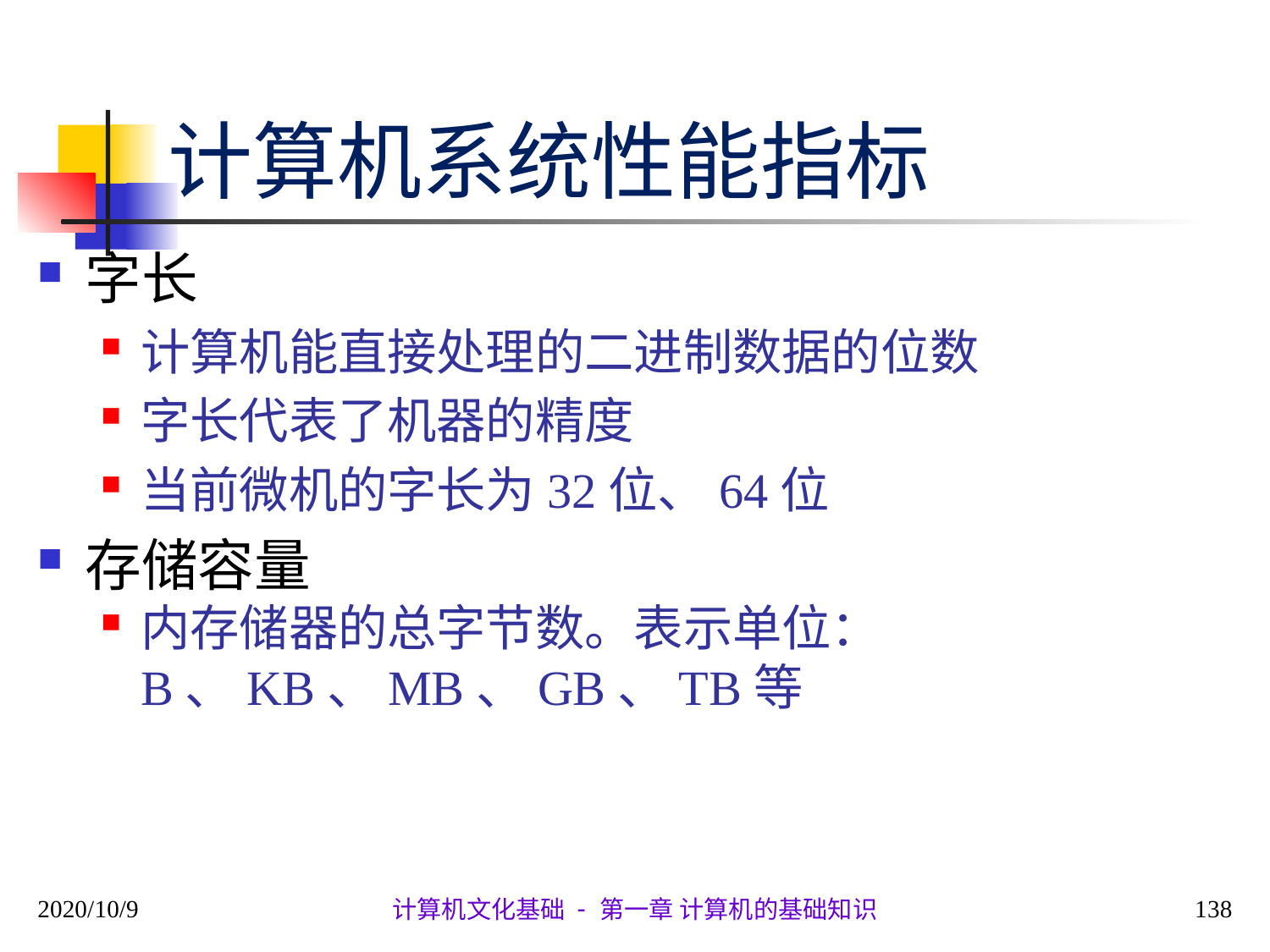

# 计算机系统性能指标
字长
计算机能直接处理的二进制数据的位数
字长代表了机器的精度
当前微机的字长为32位、64位
存储容量
内存储器的总字节数。表示单位：B、KB、MB、GB、TB等
2020/10/9
138
计算机文化基础 - 第一章 计算机的基础知识